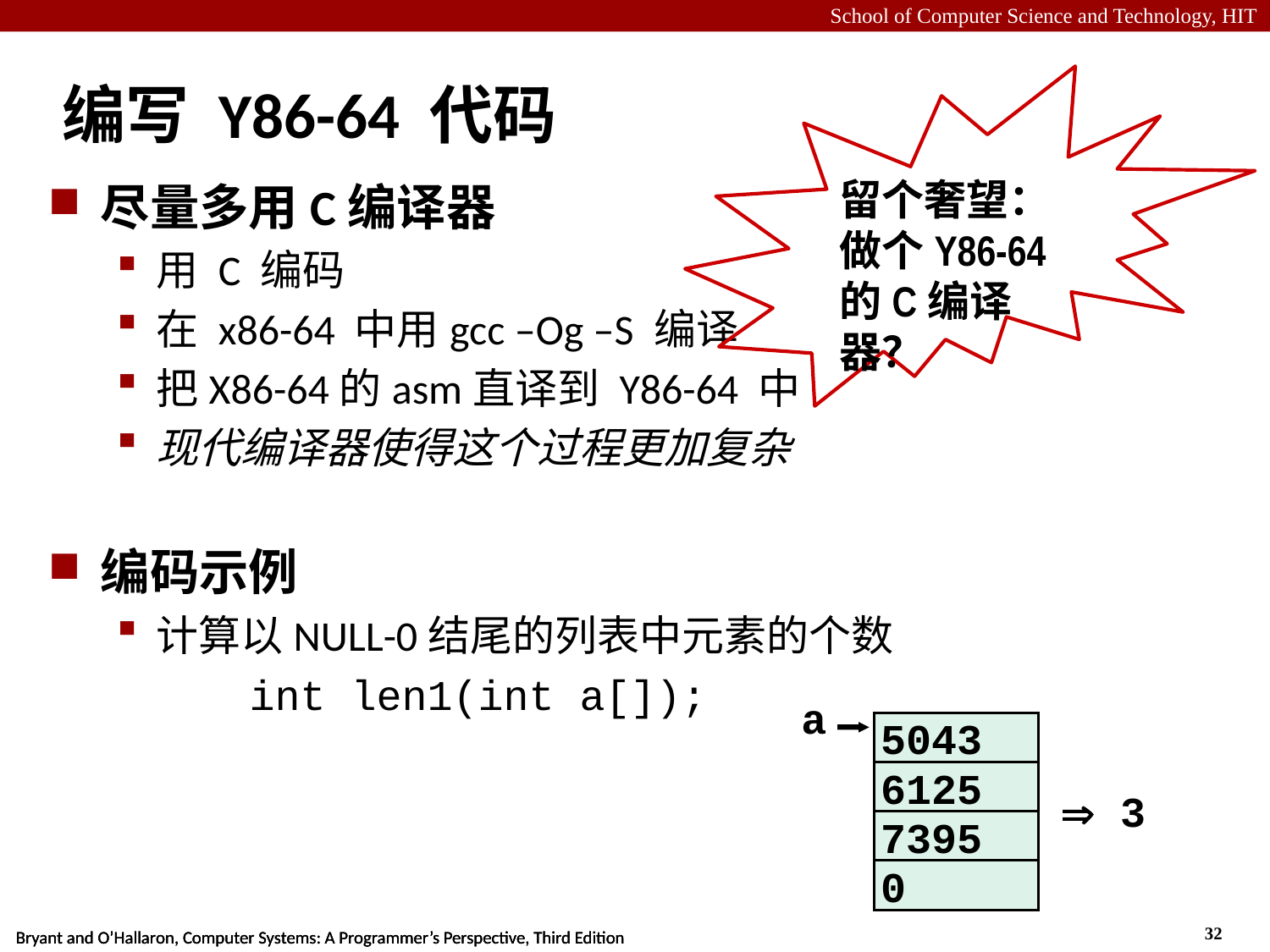

# 编写 Y86-64 代码
留个奢望：做个Y86-64的C编译器？
尽量多用C编译器
用 C 编码
在 x86-64 中用gcc –Og –S 编译
把X86-64的asm直译到 Y86-64 中
现代编译器使得这个过程更加复杂

编码示例
计算以NULL-0结尾的列表中元素的个数
	int len1(int a[]);

a
5043

6125
⇒ 3
7395
0